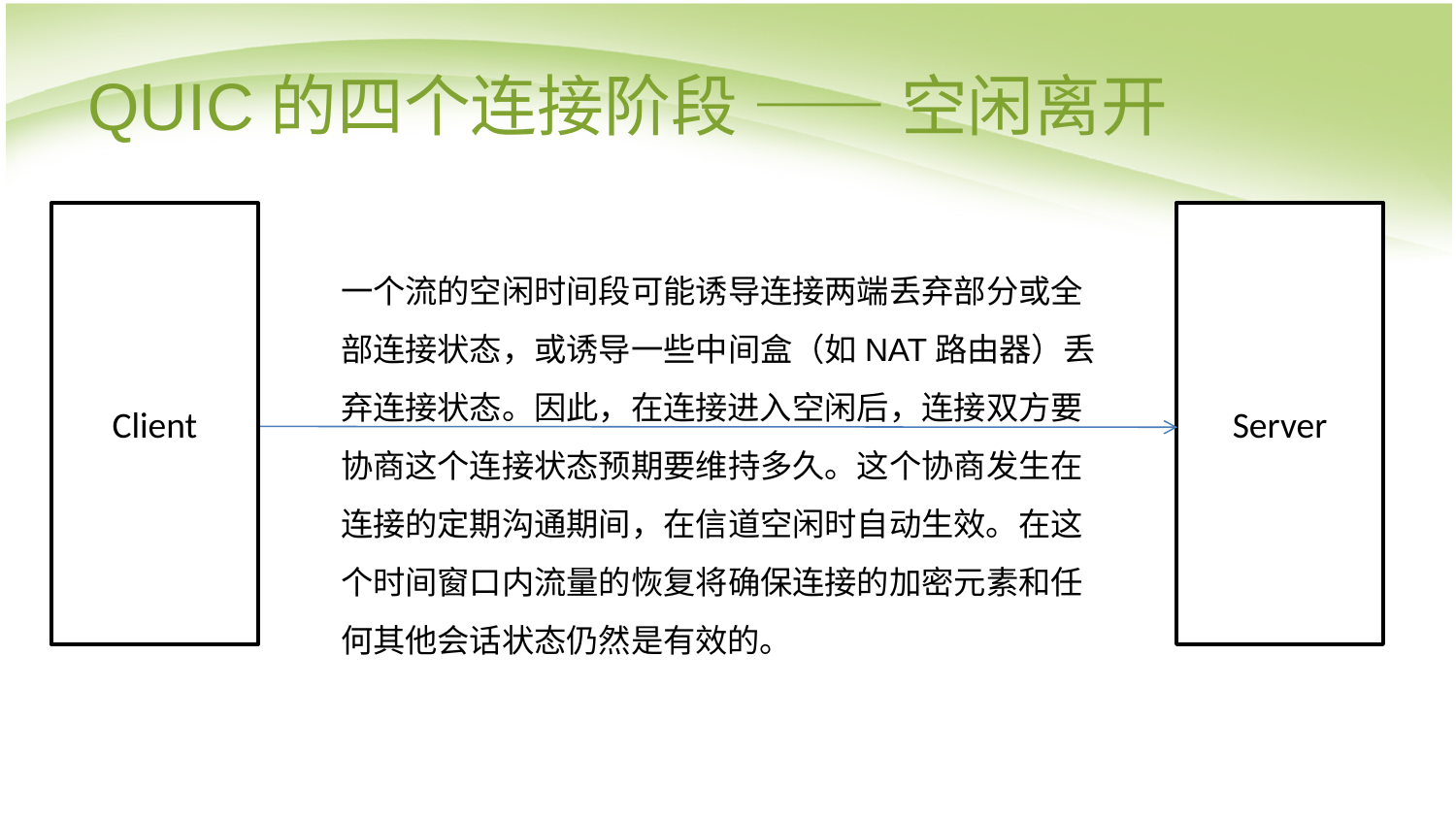

# QUIC的四个连接阶段 —— 空闲离开
Client
Server

一个流的空闲时间段可能诱导连接两端丢弃部分或全部连接状态，或诱导一些中间盒（如NAT路由器）丢弃连接状态。因此，在连接进入空闲后，连接双方要协商这个连接状态预期要维持多久。这个协商发生在连接的定期沟通期间，在信道空闲时自动生效。在这个时间窗口内流量的恢复将确保连接的加密元素和任何其他会话状态仍然是有效的。